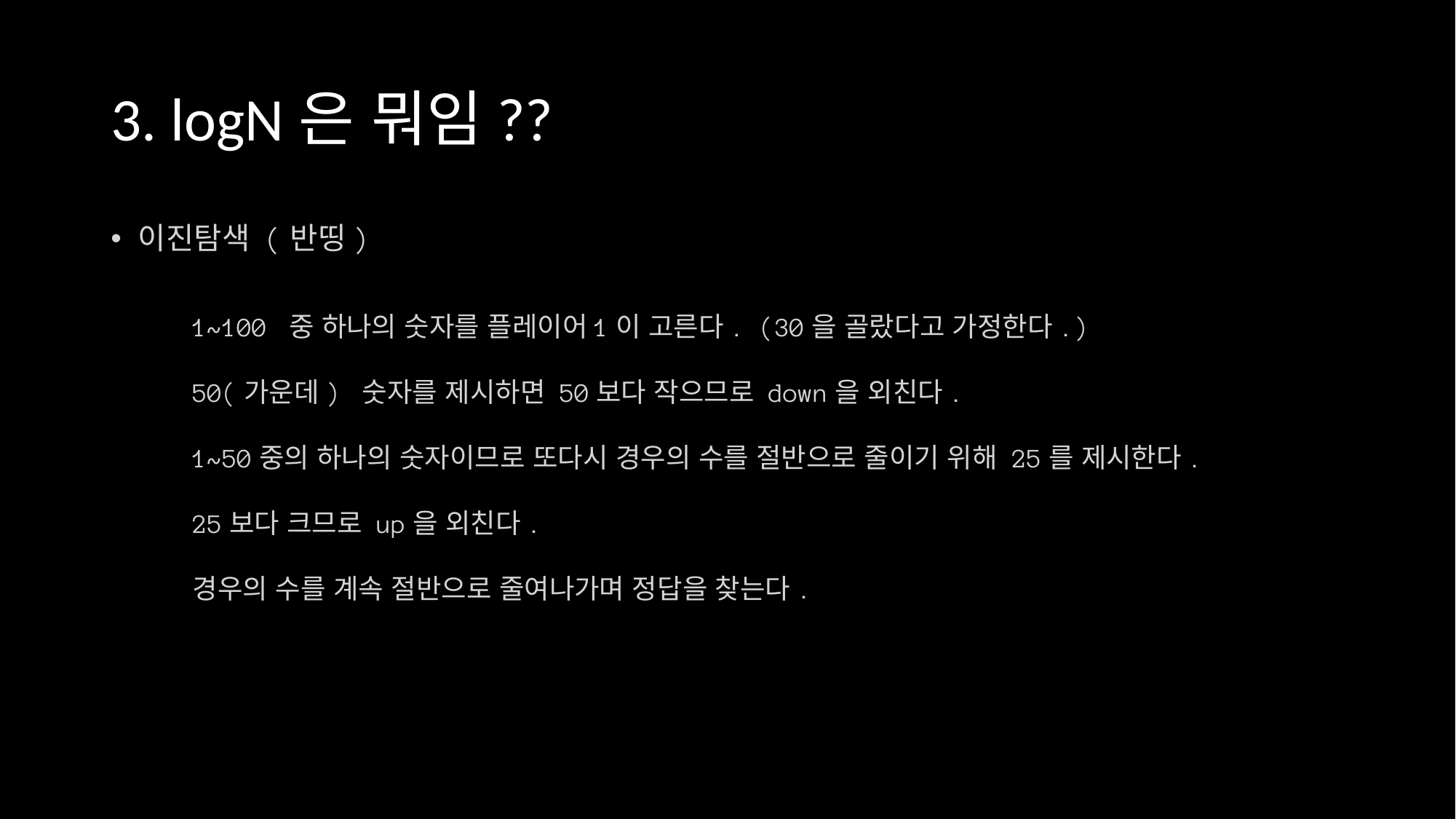

# 3. logN은 뭐임??
이진탐색 (반띵)
1~100 중 하나의 숫자를 플레이어1이 고른다. (30을 골랐다고 가정한다.)

50(가운데) 숫자를 제시하면 50보다 작으므로 down을 외친다.

1~50중의 하나의 숫자이므로 또다시 경우의 수를 절반으로 줄이기 위해 25를 제시한다.

25보다 크므로 up을 외친다.

경우의 수를 계속 절반으로 줄여나가며 정답을 찾는다.